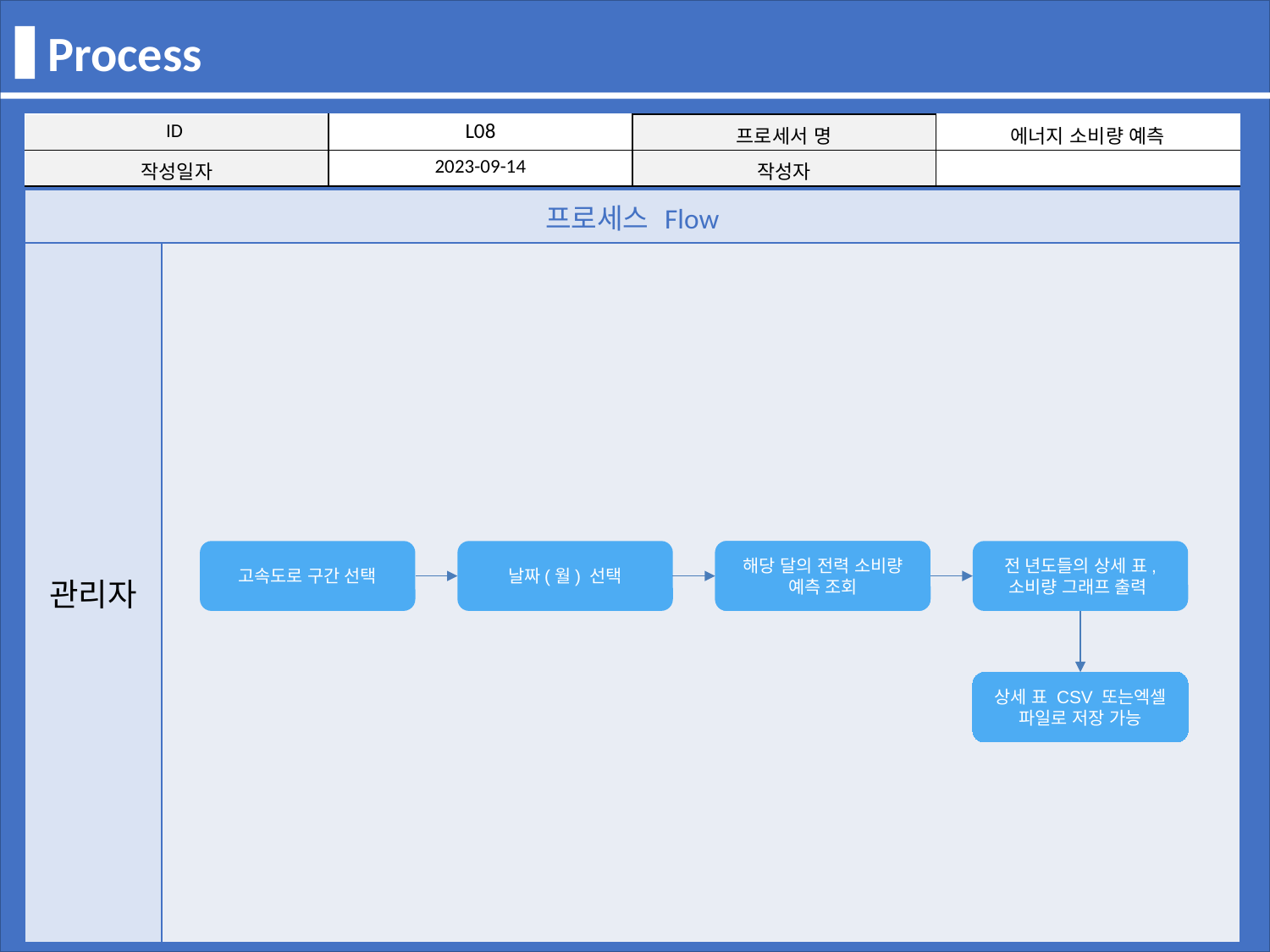

Process

| ID | L08 | 프로세서 명 | 에너지 소비량 예측 |
| --- | --- | --- | --- |
| 작성일자 | 2023-09-14 | 작성자 |  |
| 프로세스 Flow |  |
| --- | --- |
| 관리자 |  |
고속도로 구간 선택
날짜(월) 선택
가입
해당 달의 전력 소비량 예측 조회
전 년도들의 상세 표, 소비량 그래프 출력
상세 표 CSV 또는엑셀 파일로 저장 가능